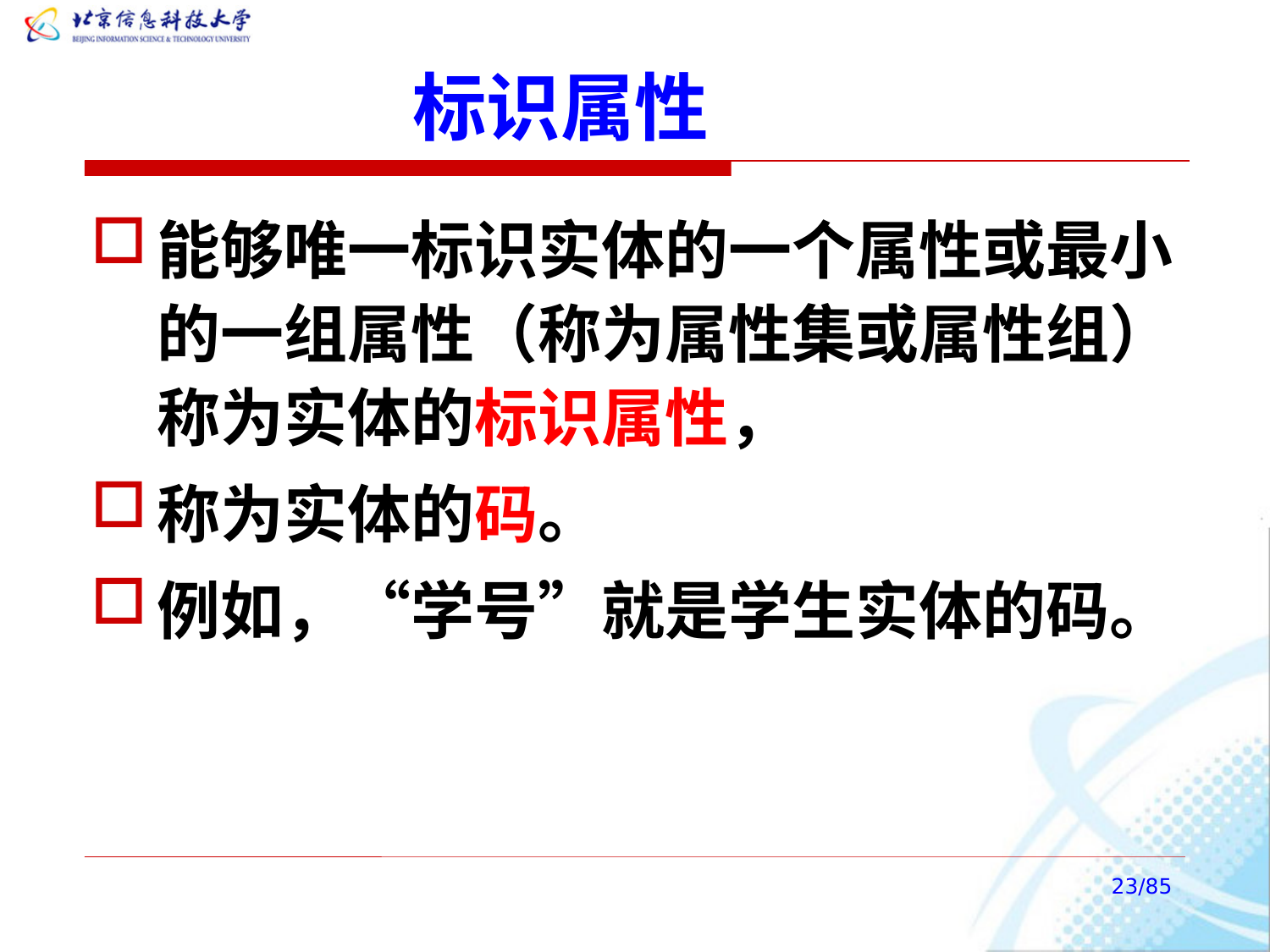

# 标识属性
能够唯一标识实体的一个属性或最小的一组属性（称为属性集或属性组）称为实体的标识属性，
称为实体的码。
例如，“学号”就是学生实体的码。

23/85